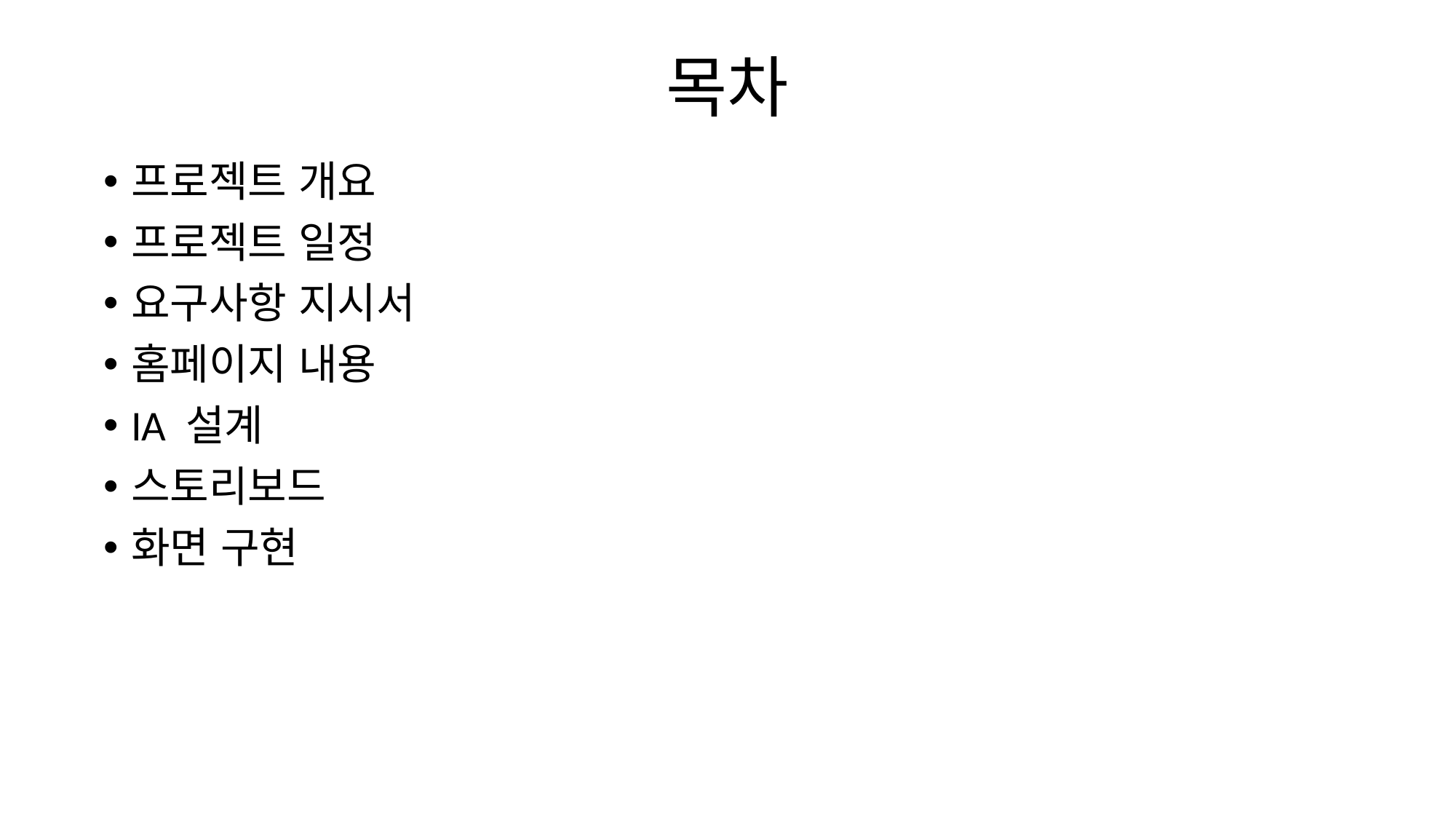

목차
프로젝트 개요
프로젝트 일정
요구사항 지시서
홈페이지 내용
IA 설계
스토리보드
화면 구현